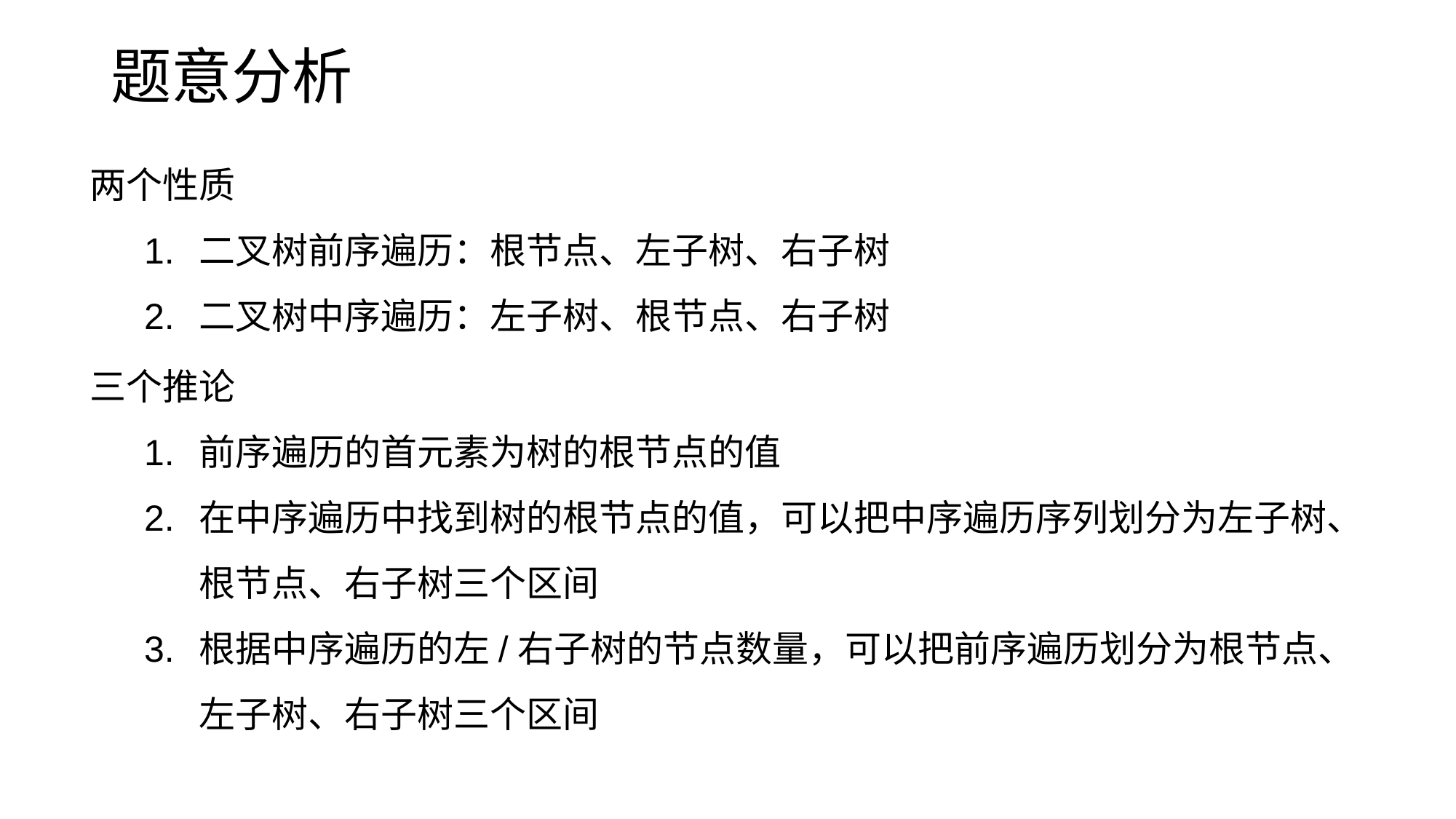

# 题意分析
两个性质
二叉树前序遍历：根节点、左子树、右子树
二叉树中序遍历：左子树、根节点、右子树
三个推论
前序遍历的首元素为树的根节点的值
在中序遍历中找到树的根节点的值，可以把中序遍历序列划分为左子树、根节点、右子树三个区间
根据中序遍历的左/右子树的节点数量，可以把前序遍历划分为根节点、左子树、右子树三个区间